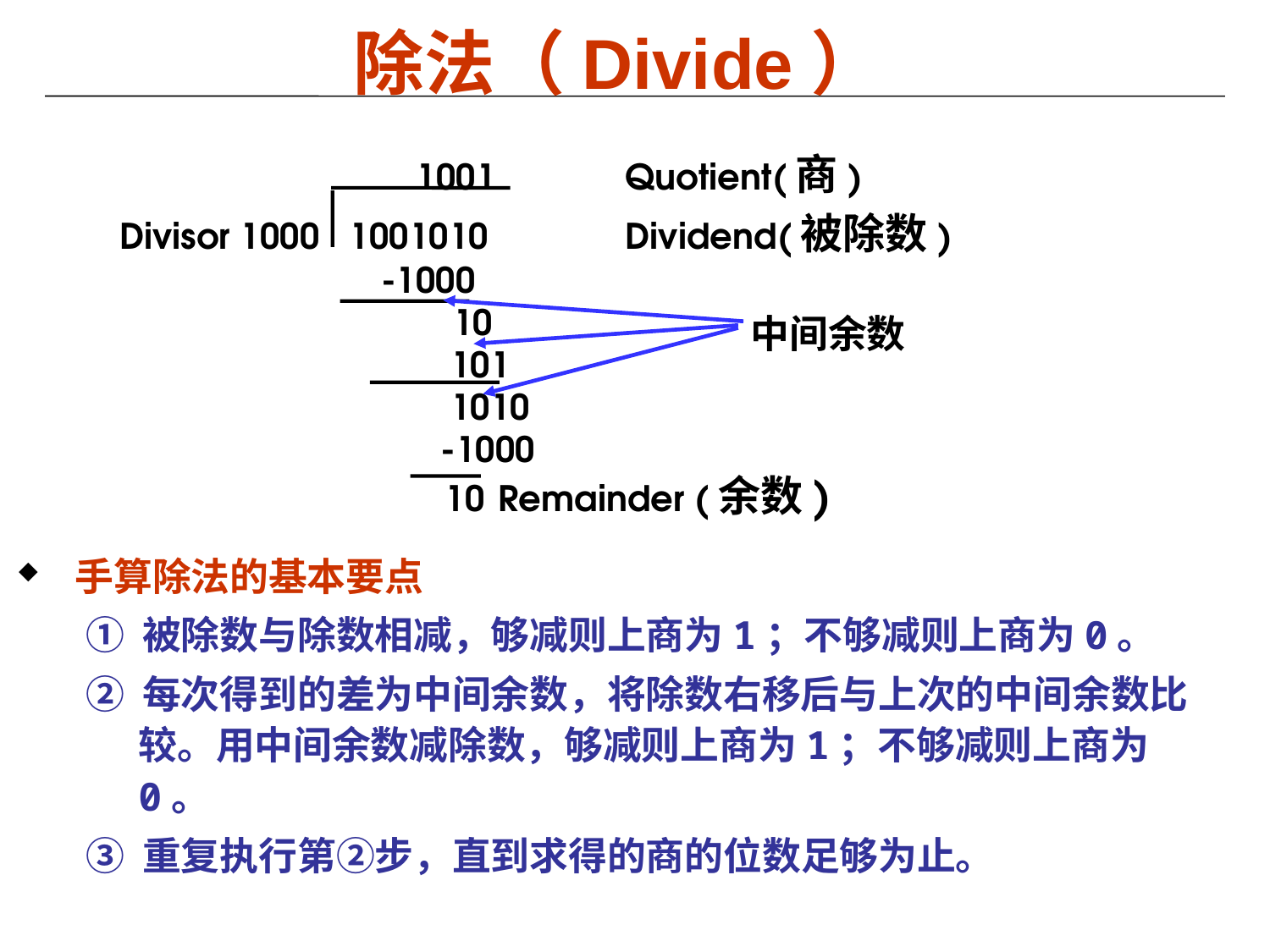

# 除法（Divide）
                                       1001 	Quotient(商)
     Divisor 1000   1001010 	Dividend(被除数)
		 -1000
	                     10
		        101
    		        1010
		       -1000
                                 10 	Remainder (余数)

中间余数

手算除法的基本要点
① 被除数与除数相减，够减则上商为1；不够减则上商为0。
② 每次得到的差为中间余数，将除数右移后与上次的中间余数比较。用中间余数减除数，够减则上商为1；不够减则上商为0。
③ 重复执行第②步，直到求得的商的位数足够为止。